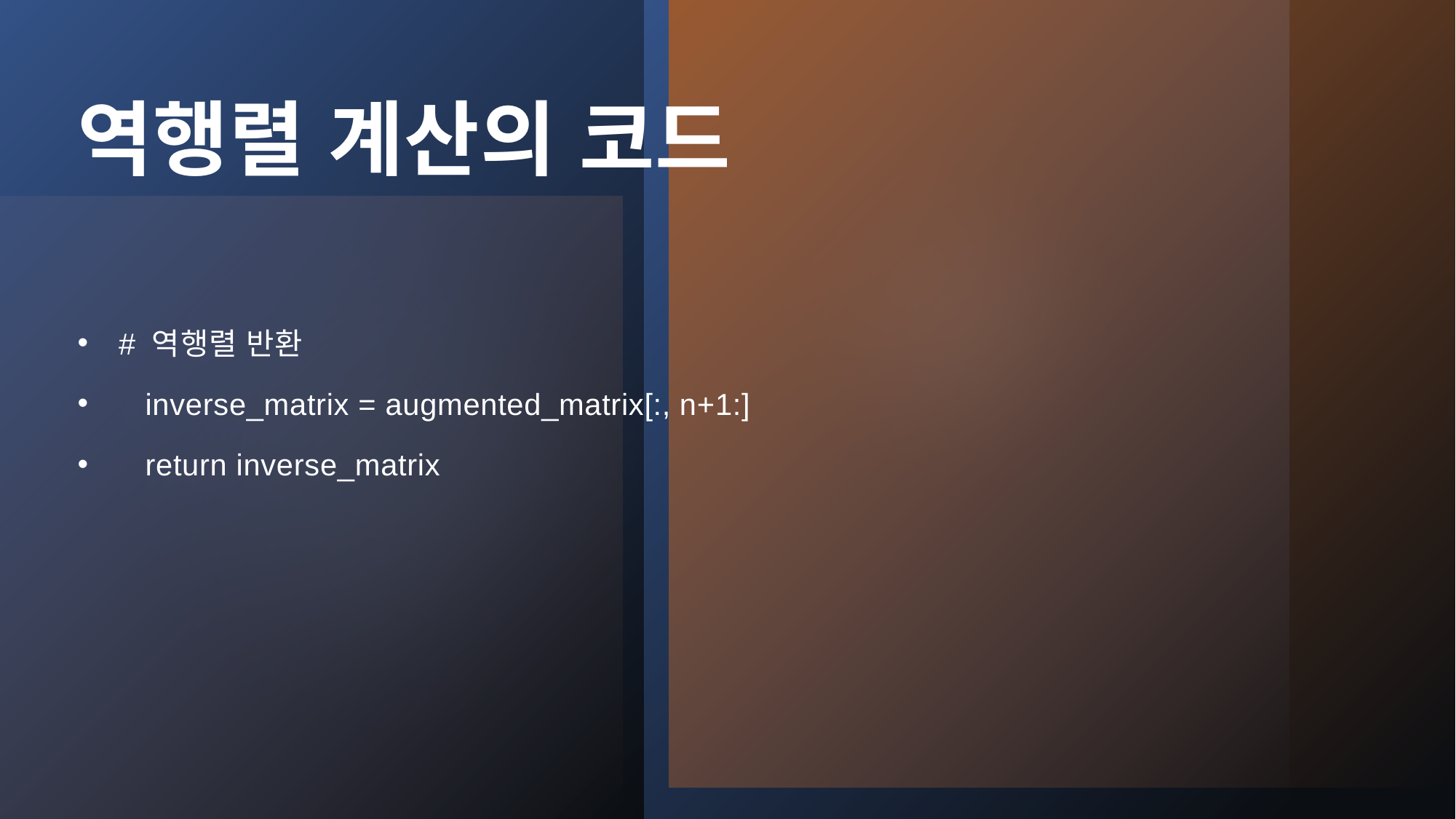

# 역행렬 계산의 코드
 # 역행렬 반환
    inverse_matrix = augmented_matrix[:, n+1:]
    return inverse_matrix